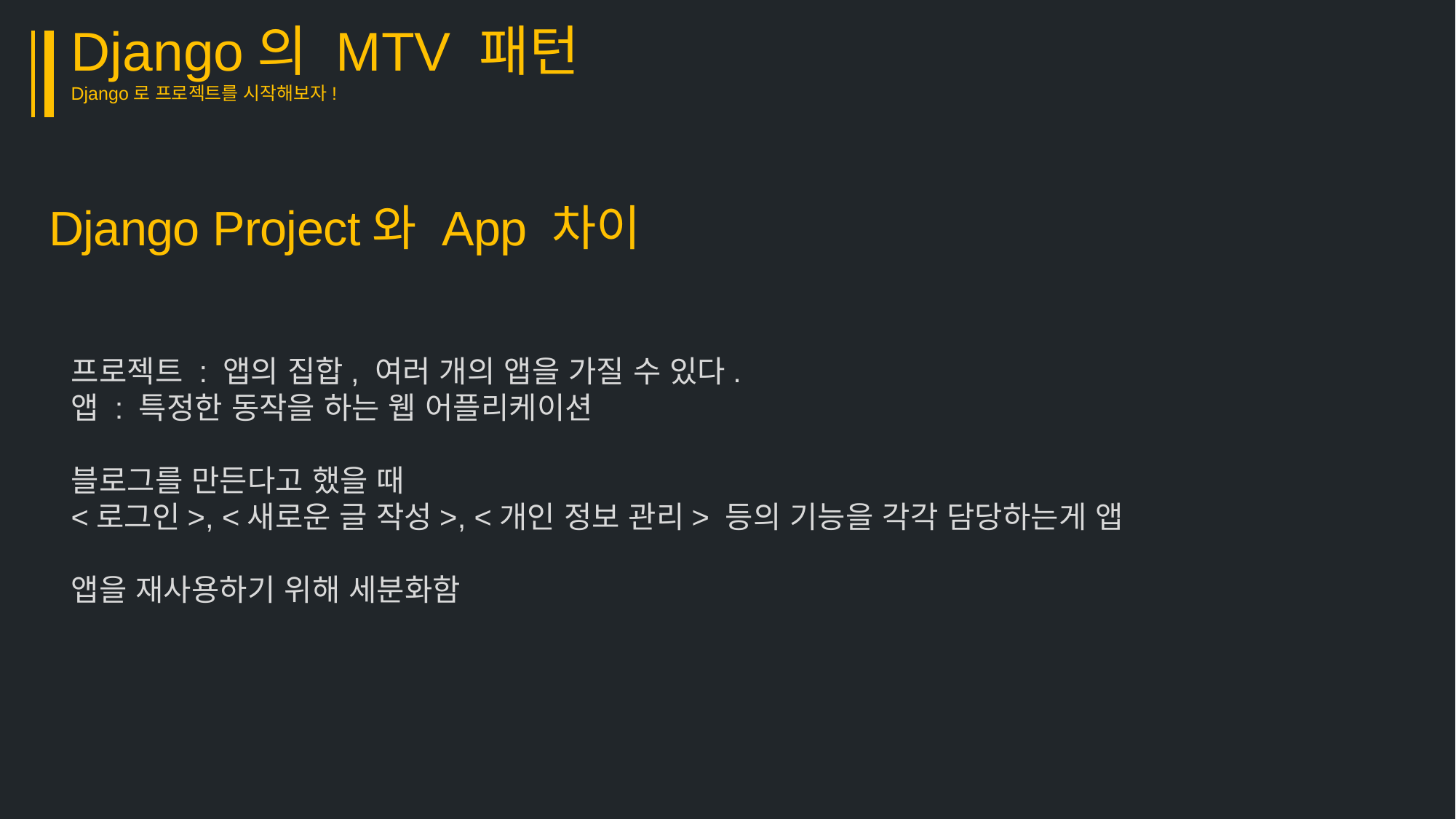

Django의 MTV 패턴
Django로 프로젝트를 시작해보자!
Django Project와 App 차이
프로젝트 : 앱의 집합, 여러 개의 앱을 가질 수 있다.
앱 : 특정한 동작을 하는 웹 어플리케이션

블로그를 만든다고 했을 때
<로그인>, <새로운 글 작성>, <개인 정보 관리> 등의 기능을 각각 담당하는게 앱

앱을 재사용하기 위해 세분화함